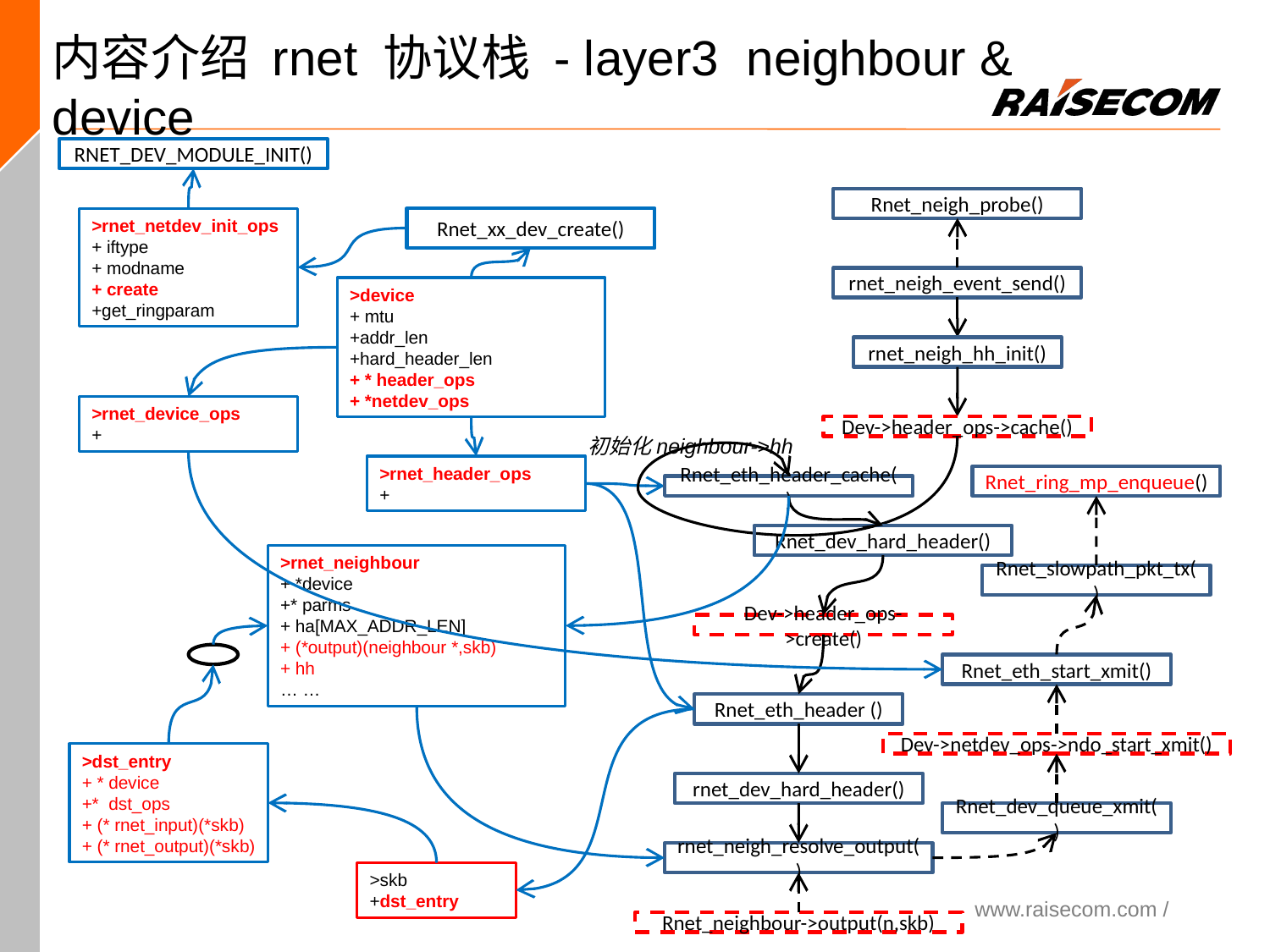

内容介绍 rnet 协议栈 - layer3  neighbour & device
RNET_DEV_MODULE_INIT()
Rnet_neigh_probe()
>rnet_netdev_init_ops
+ iftype
+ modname
+ create
+get_ringparam
Rnet_xx_dev_create()
rnet_neigh_event_send()
>device
+ mtu
+addr_len
+hard_header_len
+ * header_ops
+ *netdev_ops
rnet_neigh_hh_init()
>rnet_device_ops
+
Dev->header_ops->cache()
初始化neighbour->hh
>rnet_header_ops
+
Rnet_ring_mp_enqueue()
Rnet_eth_header_cache()
Rnet_dev_hard_header()
>rnet_neighbour
+ *device
+* parms
+ ha[MAX_ADDR_LEN]
+ (*output)(neighbour *,skb)
+ hh
… …
Rnet_slowpath_pkt_tx()
Dev->header_ops->create()

Rnet_eth_start_xmit()
Rnet_eth_header ()
Dev->netdev_ops->ndo_start_xmit()
>dst_entry
+ * device
+*  dst_ops
+ (* rnet_input)(*skb)
+ (* rnet_output)(*skb)
rnet_dev_hard_header()
Rnet_dev_queue_xmit()
rnet_neigh_resolve_output()
>skb
+dst_entry
Rnet_neighbour->output(n,skb)